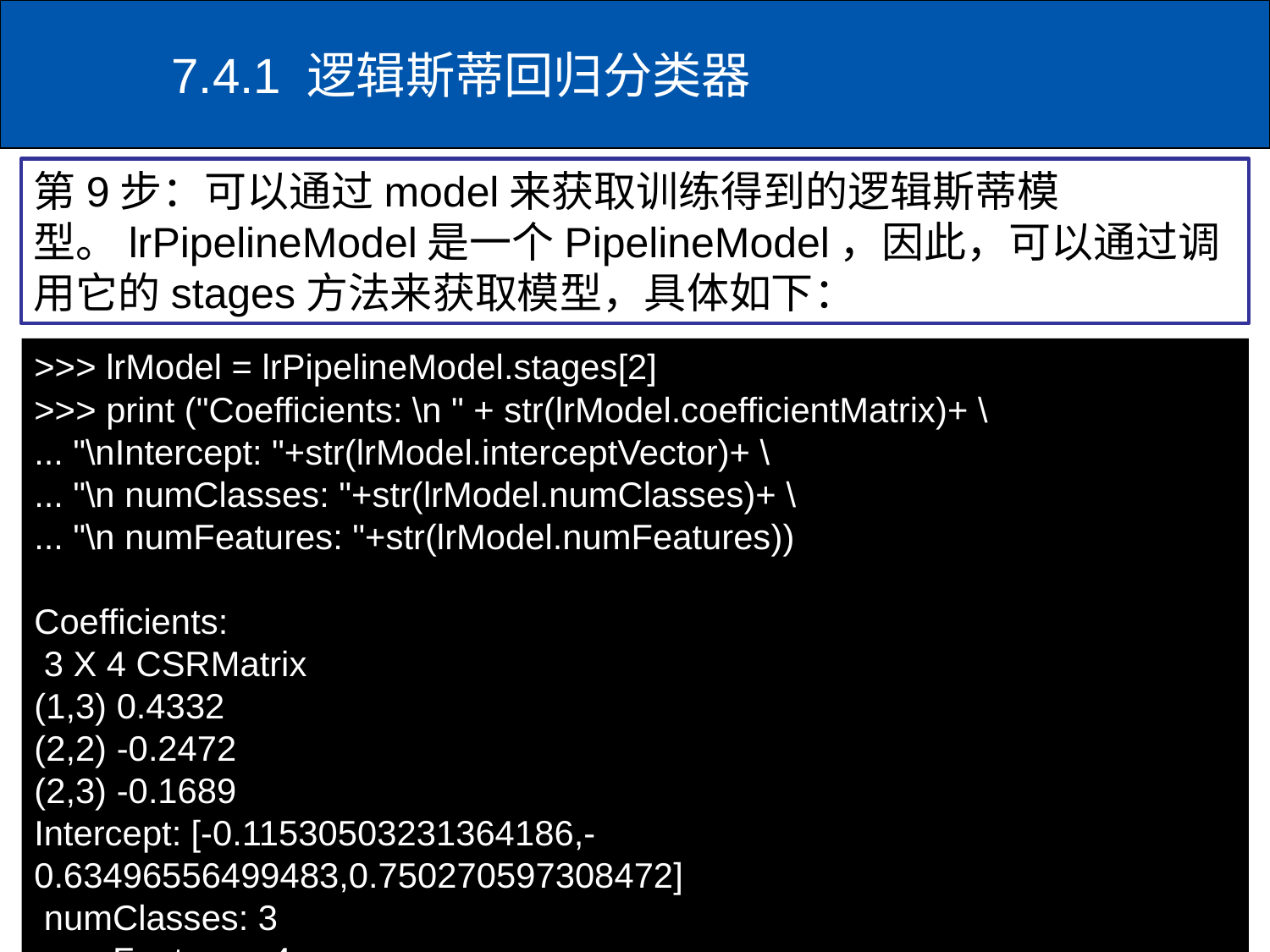

# 7.4.1 逻辑斯蒂回归分类器
第9步：可以通过model来获取训练得到的逻辑斯蒂模型。lrPipelineModel是一个PipelineModel，因此，可以通过调用它的stages方法来获取模型，具体如下：
>>> lrModel = lrPipelineModel.stages[2]
>>> print ("Coefficients: \n " + str(lrModel.coefficientMatrix)+ \
... "\nIntercept: "+str(lrModel.interceptVector)+ \
... "\n numClasses: "+str(lrModel.numClasses)+ \
... "\n numFeatures: "+str(lrModel.numFeatures))

Coefficients:
 3 X 4 CSRMatrix
(1,3) 0.4332
(2,2) -0.2472
(2,3) -0.1689
Intercept: [-0.11530503231364186,-0.63496556499483,0.750270597308472]
 numClasses: 3
 numFeatures: 4